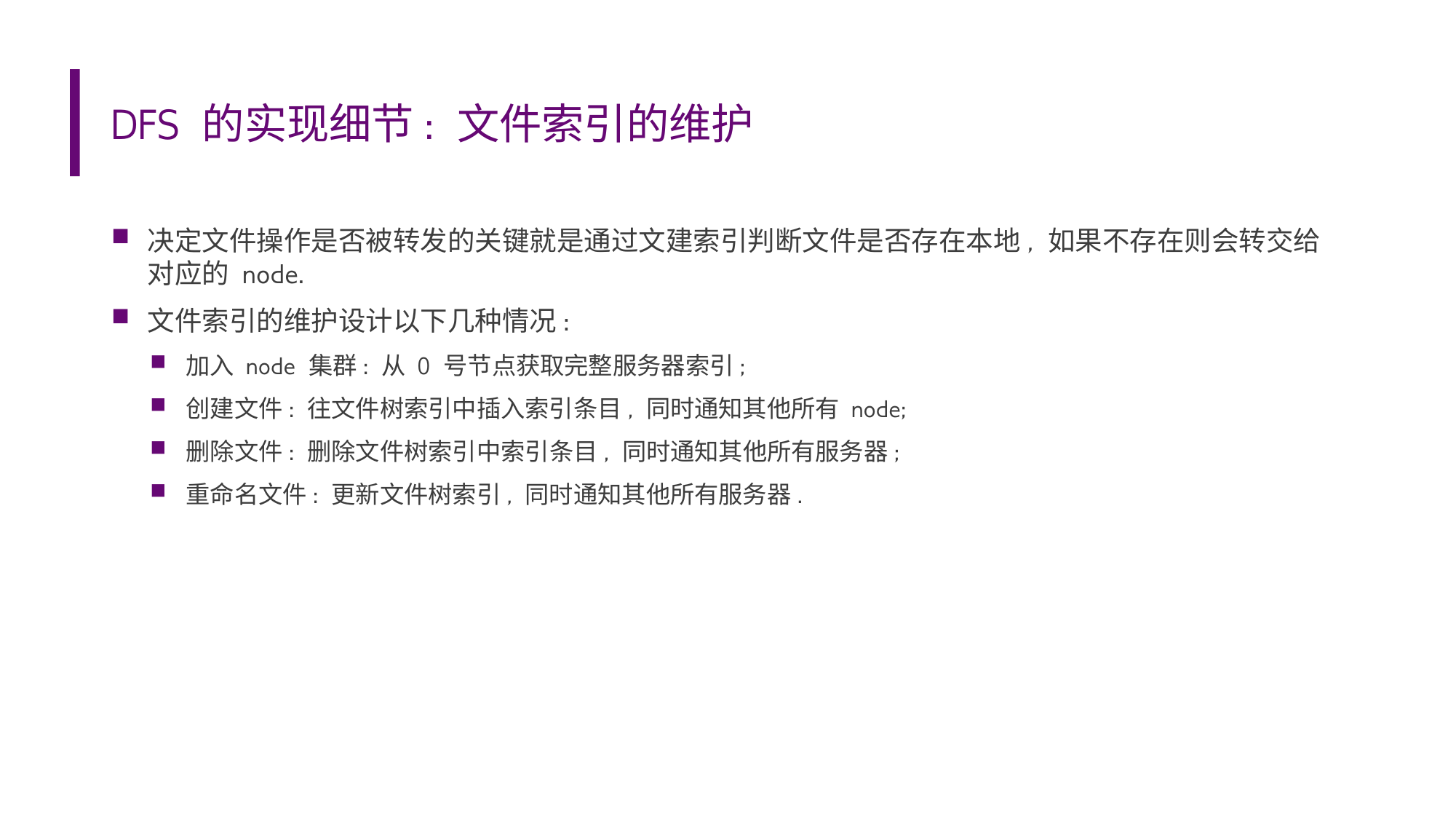

# DFS 的实现细节: 文件索引的维护
决定文件操作是否被转发的关键就是通过文建索引判断文件是否存在本地, 如果不存在则会转交给对应的 node.
文件索引的维护设计以下几种情况:
加入 node 集群: 从 0 号节点获取完整服务器索引;
创建文件: 往文件树索引中插入索引条目, 同时通知其他所有 node;
删除文件: 删除文件树索引中索引条目, 同时通知其他所有服务器;
重命名文件: 更新文件树索引, 同时通知其他所有服务器.